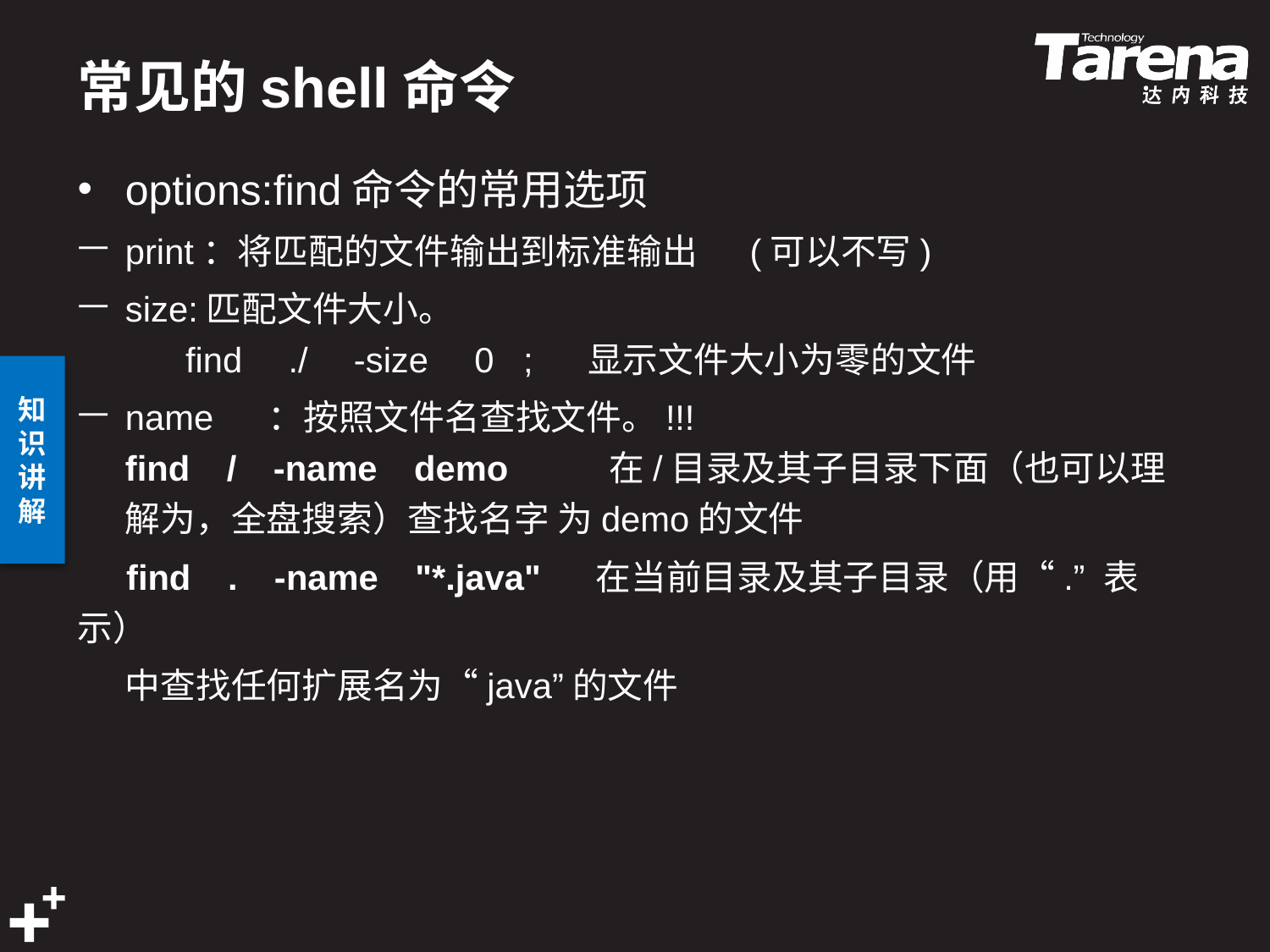

# 常见的shell命令
options:find命令的常用选项
print：将匹配的文件输出到标准输出  (可以不写)
size:匹配文件大小。
   find  ./  -size  0   ;  显示文件大小为零的文件 
name  ：按照文件名查找文件。!!!  
find  /  -name  demo    在/目录及其子目录下面（也可以理解为，全盘搜索）查找名字 为demo的文件   
     find  .  -name  "*.java"  在当前目录及其子目录（用“.” 表示）
     中查找任何扩展名为“java”的文件 